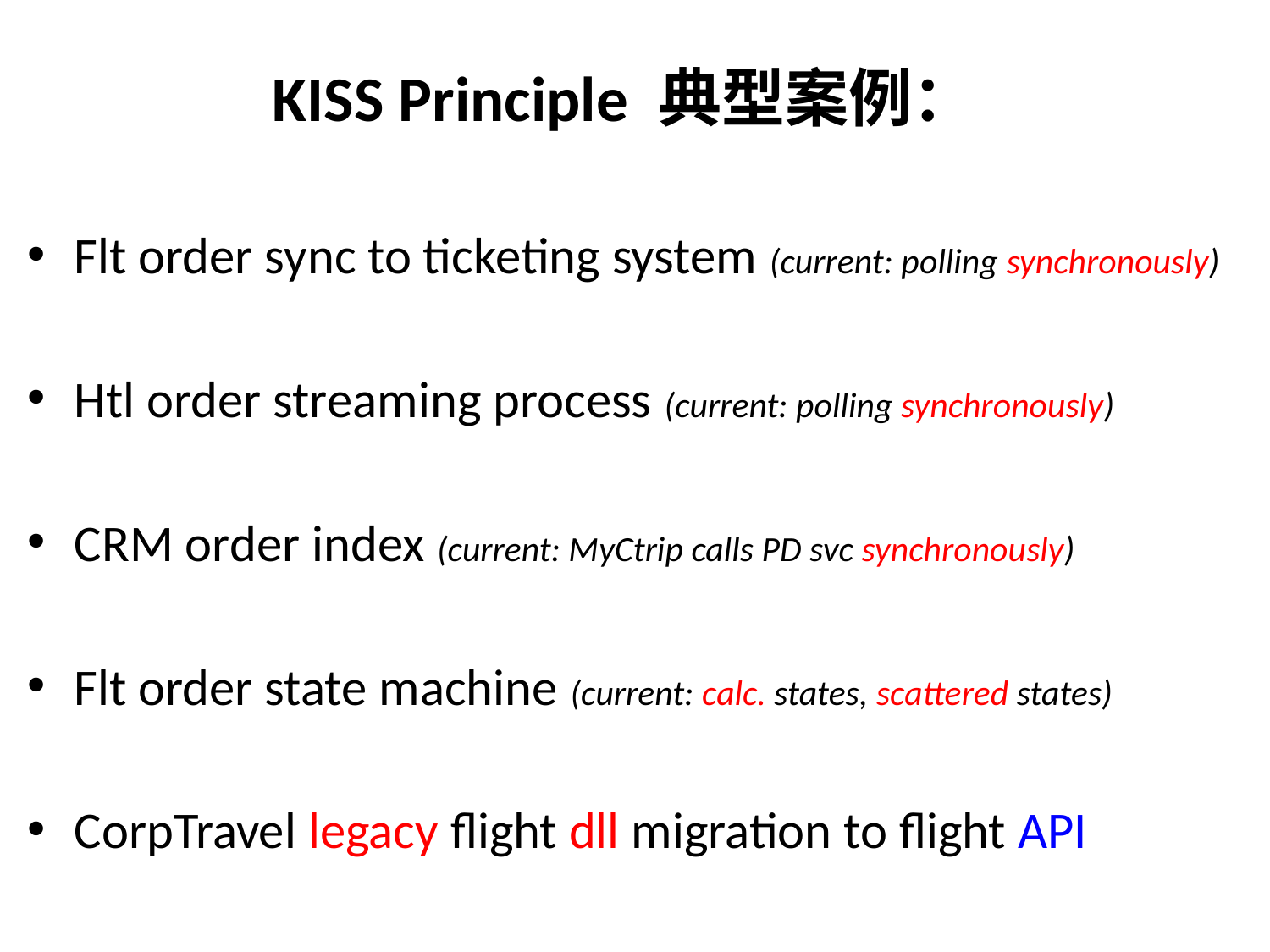

KISS Principle 典型案例：
Flt order sync to ticketing system (current: polling synchronously)

Htl order streaming process (current: polling synchronously)

CRM order index (current: MyCtrip calls PD svc synchronously)

Flt order state machine (current: calc. states, scattered states)

CorpTravel legacy flight dll migration to flight API